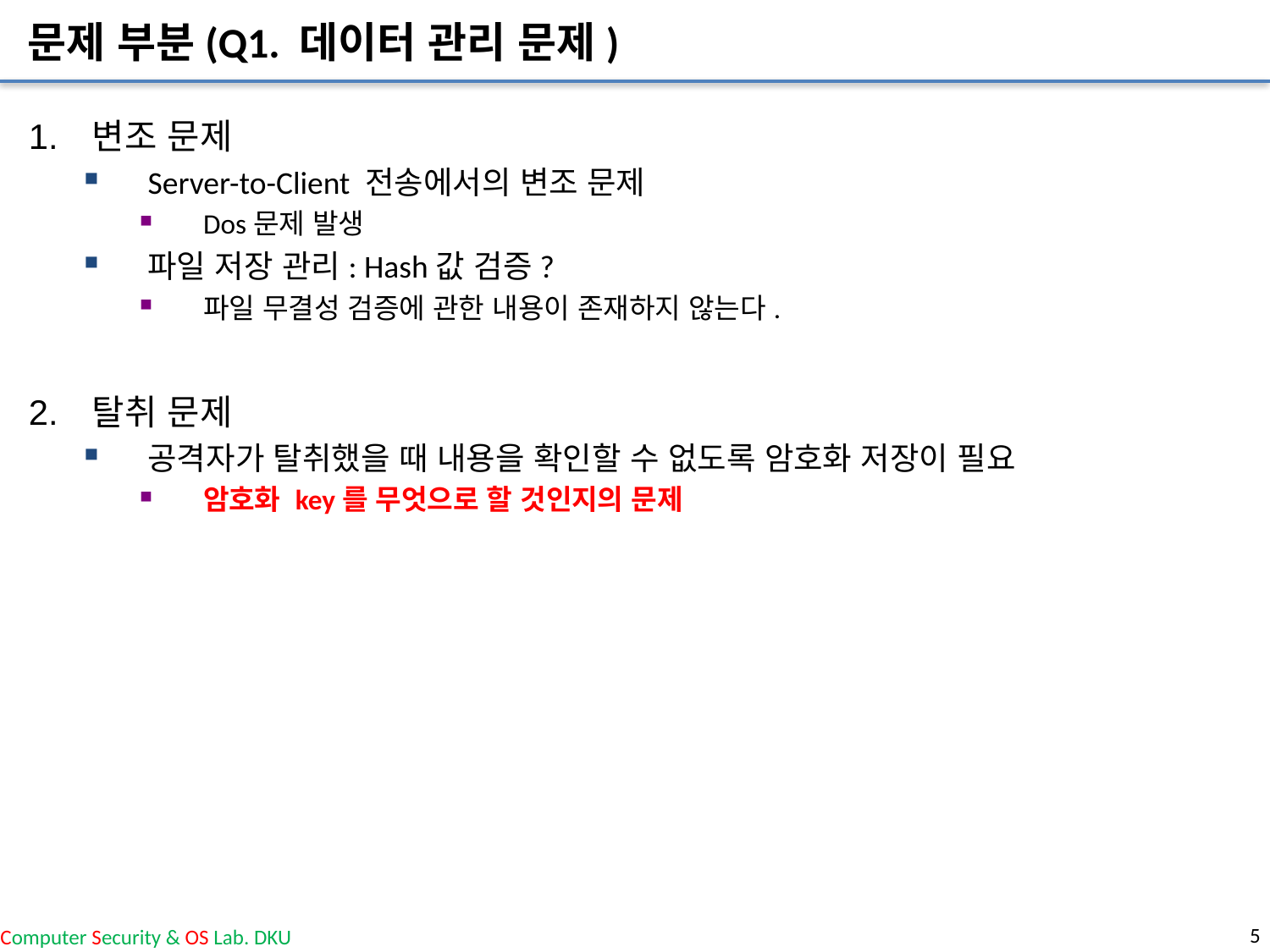

# 문제 부분(Q1. 데이터 관리 문제)
변조 문제
Server-to-Client 전송에서의 변조 문제
Dos문제 발생
파일 저장 관리: Hash값 검증?
파일 무결성 검증에 관한 내용이 존재하지 않는다.

탈취 문제
공격자가 탈취했을 때 내용을 확인할 수 없도록 암호화 저장이 필요
암호화 key를 무엇으로 할 것인지의 문제

5